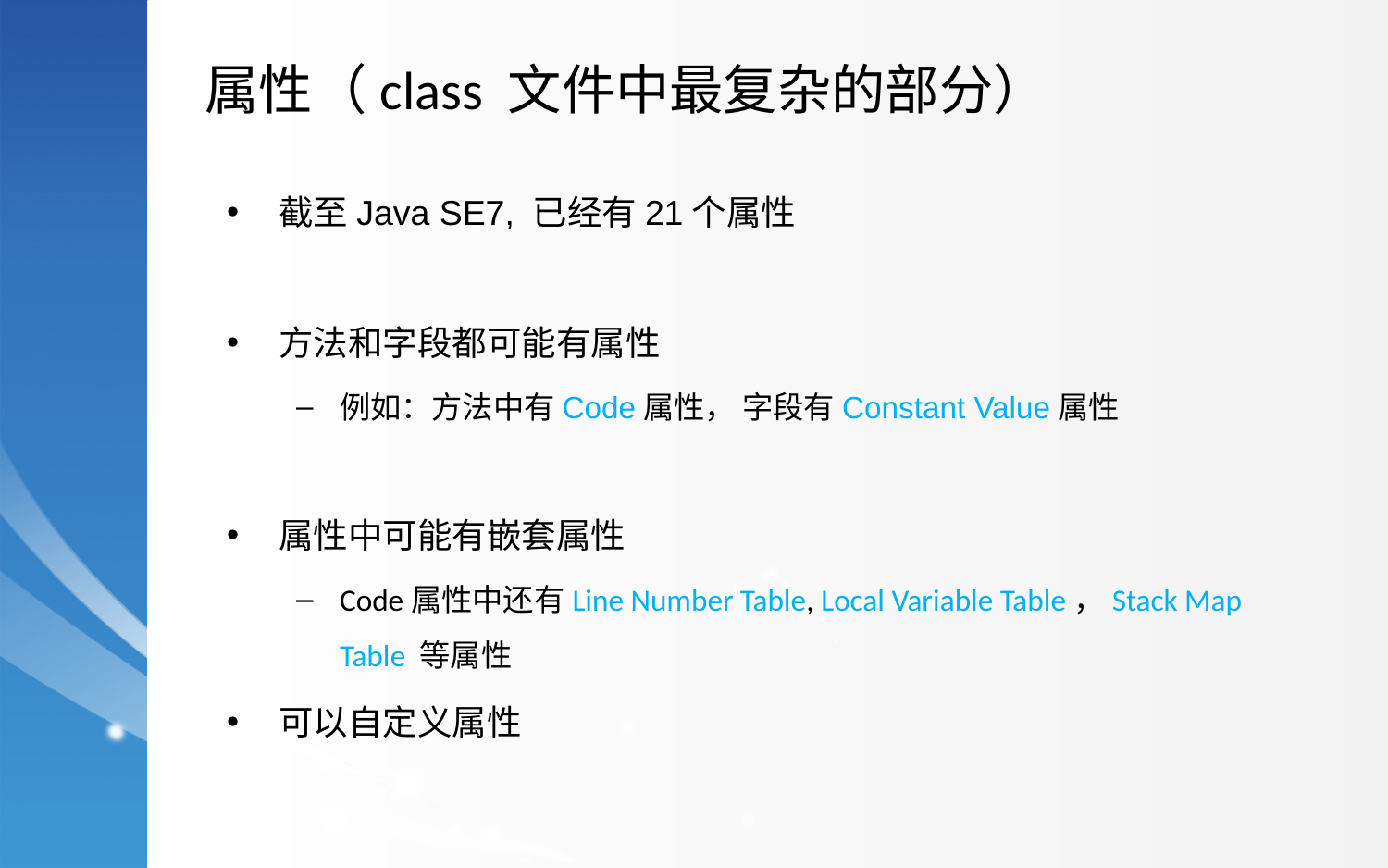

属性（class 文件中最复杂的部分）

截至Java SE7, 已经有21个属性

方法和字段都可能有属性
例如：方法中有Code属性， 字段有Constant Value属性

属性中可能有嵌套属性
Code属性中还有Line Number Table, Local Variable Table，Stack Map Table 等属性
可以自定义属性